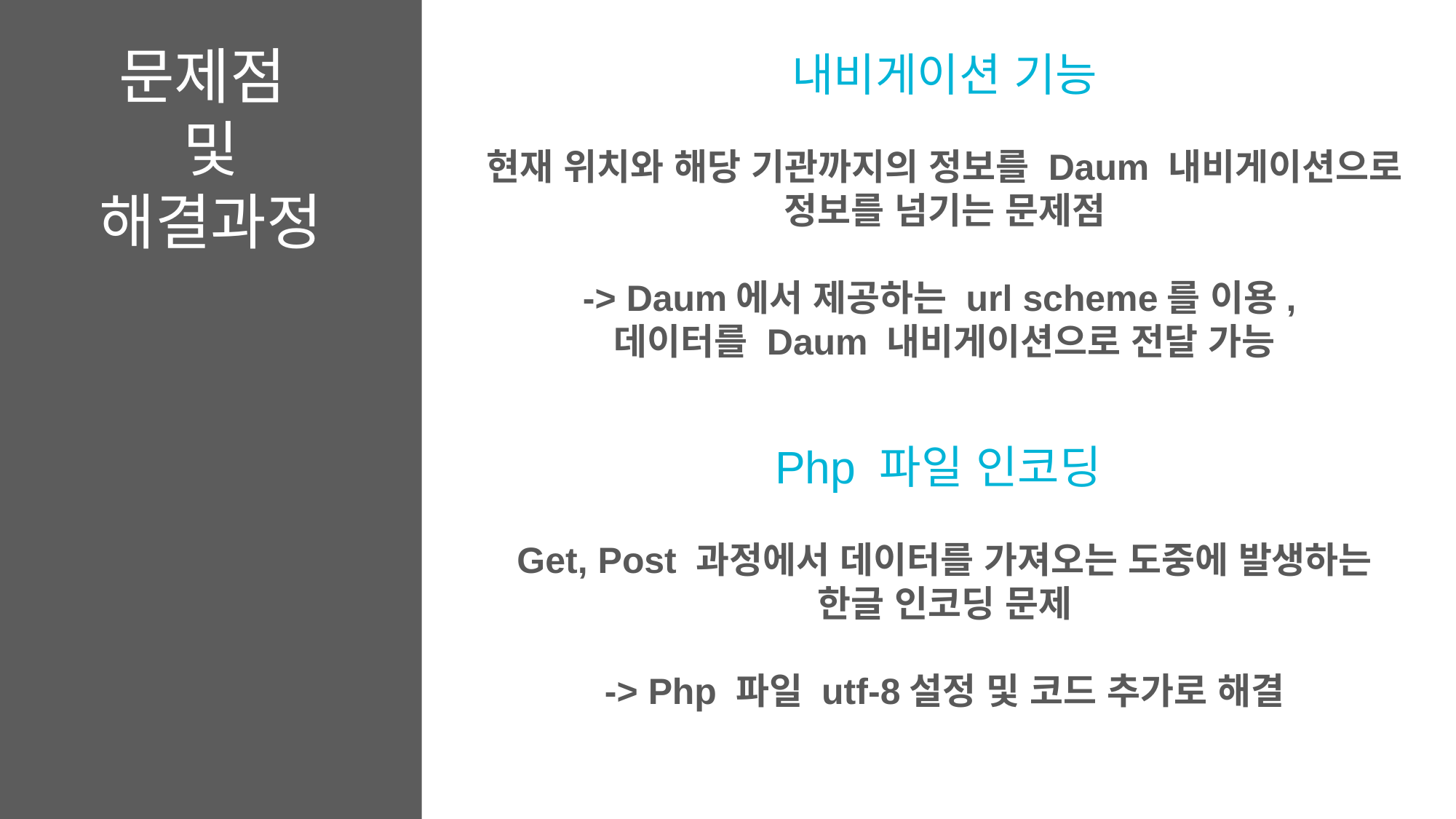

문제점
및
해결과정

내비게이션 기능

현재 위치와 해당 기관까지의 정보를 Daum 내비게이션으로 정보를 넘기는 문제점

-> Daum에서 제공하는 url scheme를 이용,
데이터를 Daum 내비게이션으로 전달 가능
Php 파일 인코딩

Get, Post 과정에서 데이터를 가져오는 도중에 발생하는
한글 인코딩 문제

-> Php 파일 utf-8설정 및 코드 추가로 해결